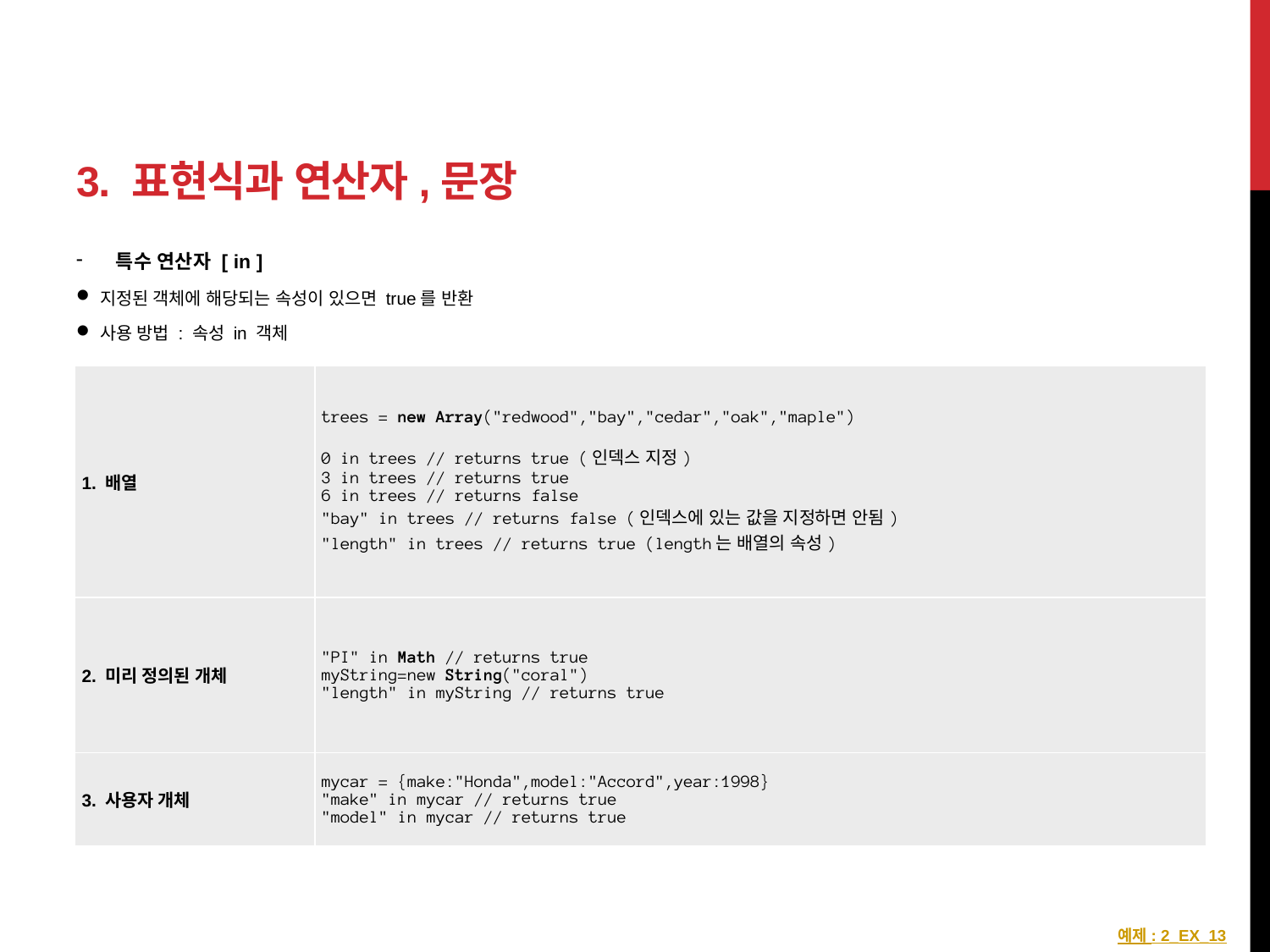

# 3. 표현식과 연산자,문장

특수 연산자 [ in ]
지정된 객체에 해당되는 속성이 있으면 true를 반환
사용 방법 : 속성 in 객체
| 1. 배열 | trees = new Array("redwood","bay","cedar","oak","maple") 0 in trees // returns true (인덱스 지정) 3 in trees // returns true 6 in trees // returns false "bay" in trees // returns false (인덱스에 있는 값을 지정하면 안됨) "length" in trees // returns true (length는 배열의 속성) |
| --- | --- |
| 2. 미리 정의된 개체 | "PI" in Math // returns true myString=new String("coral") "length" in myString // returns true |
| 3. 사용자 개체 | mycar = {make:"Honda",model:"Accord",year:1998} "make" in mycar // returns true "model" in mycar // returns true |
예제 : 2_EX_13